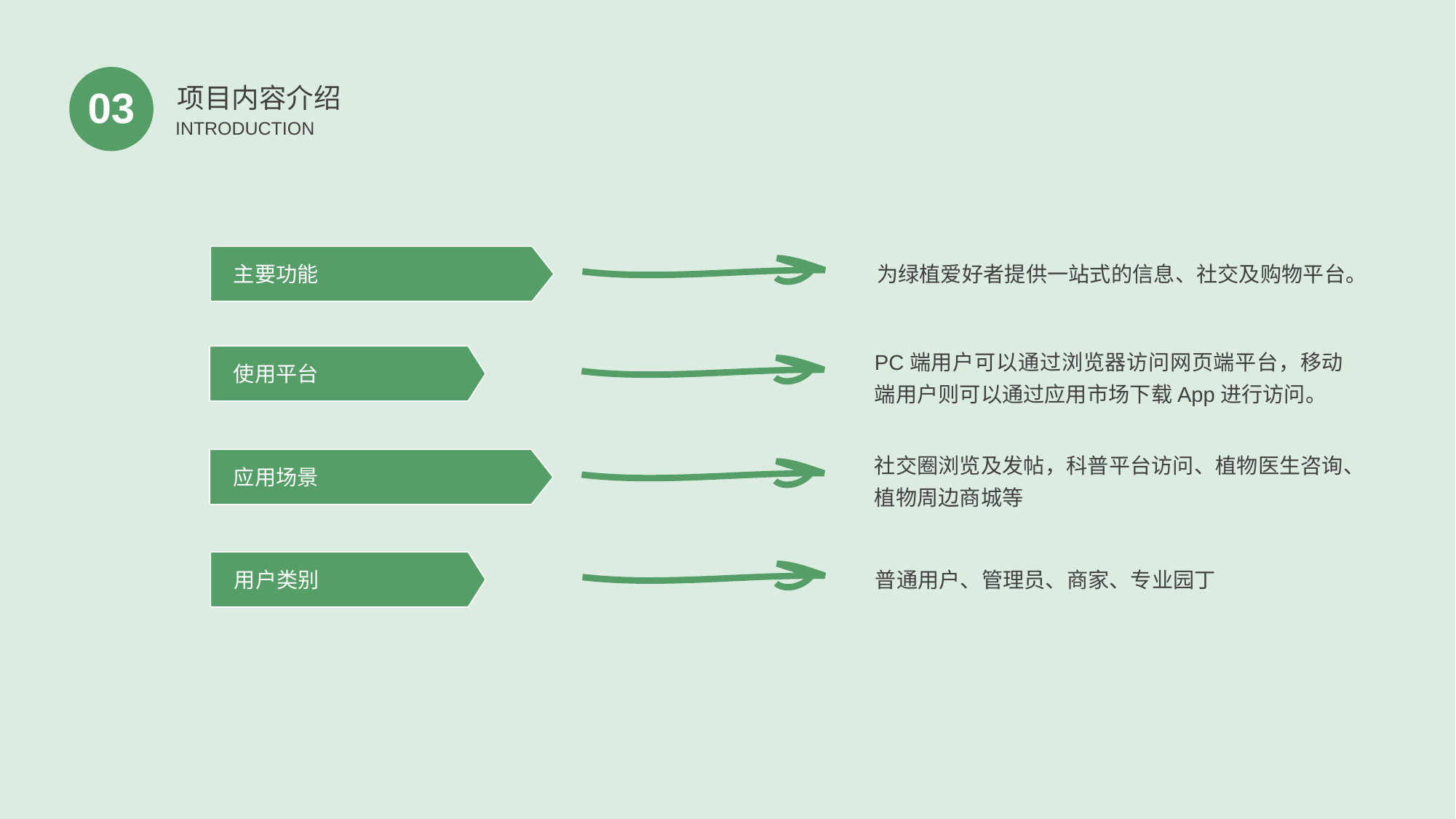

项目内容介绍

03
INTRODUCTION

主要功能
为绿植爱好者提供一站式的信息、社交及购物平台。

PC端用户可以通过浏览器访问网页端平台，移动端用户则可以通过应用市场下载App进行访问。

使用平台

社交圈浏览及发帖，科普平台访问、植物医生咨询、植物周边商城等

应用场景

用户类别
普通用户、管理员、商家、专业园丁